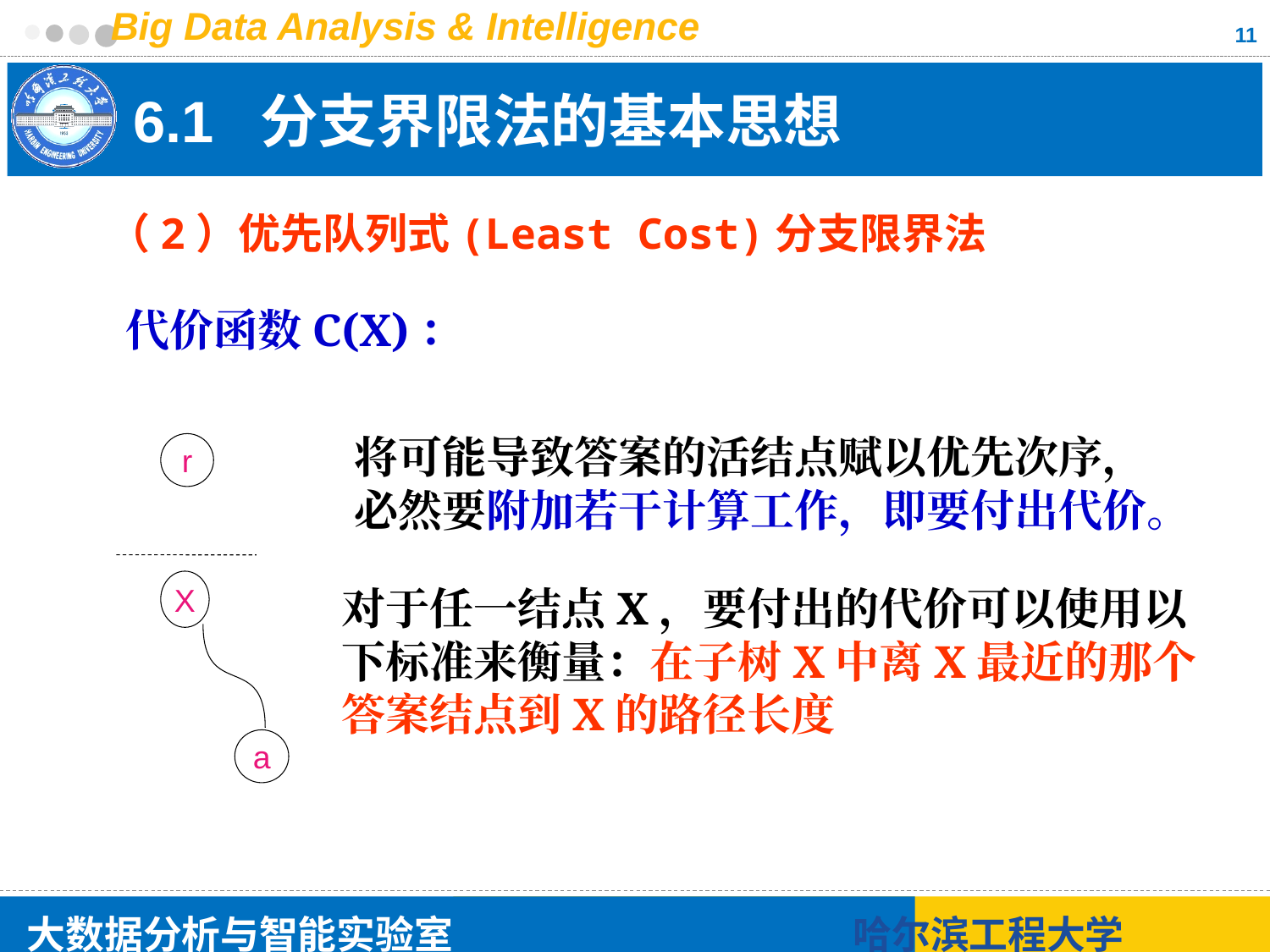

11
# 6.1  分支界限法的基本思想
（2）优先队列式(Least Cost)分支限界法
代价函数C(X)：
将可能导致答案的活结点赋以优先次序，必然要附加若干计算工作，即要付出代价。
r

X
对于任一结点X，要付出的代价可以使用以下标准来衡量：在子树X中离X最近的那个答案结点到X的路径长度
a